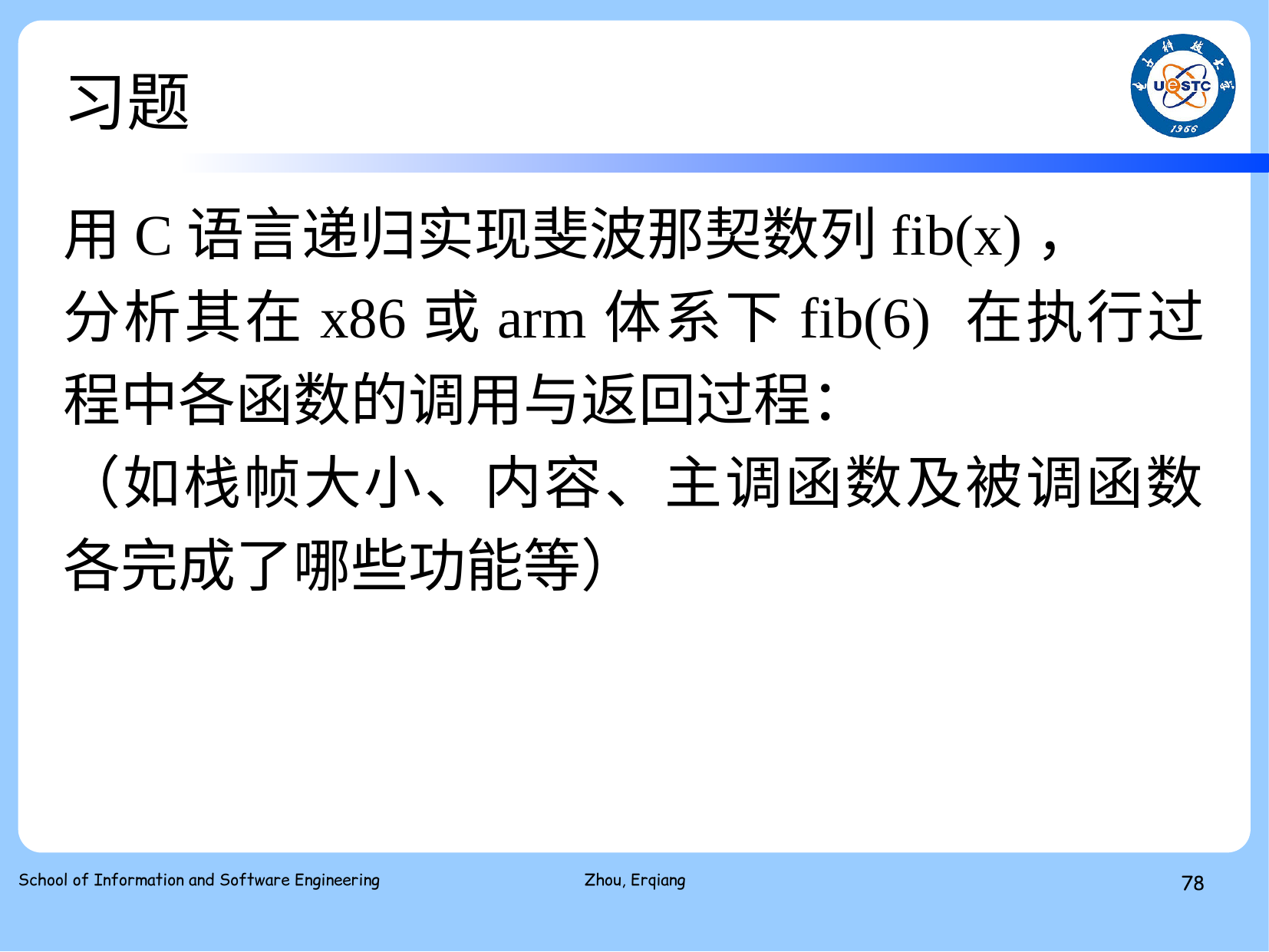

# 习题
用C语言递归实现斐波那契数列fib(x)，
分析其在x86或arm体系下fib(6) 在执行过程中各函数的调用与返回过程：
（如栈帧大小、内容、主调函数及被调函数各完成了哪些功能等）
School of Information and Software Engineering
Zhou, Erqiang
78